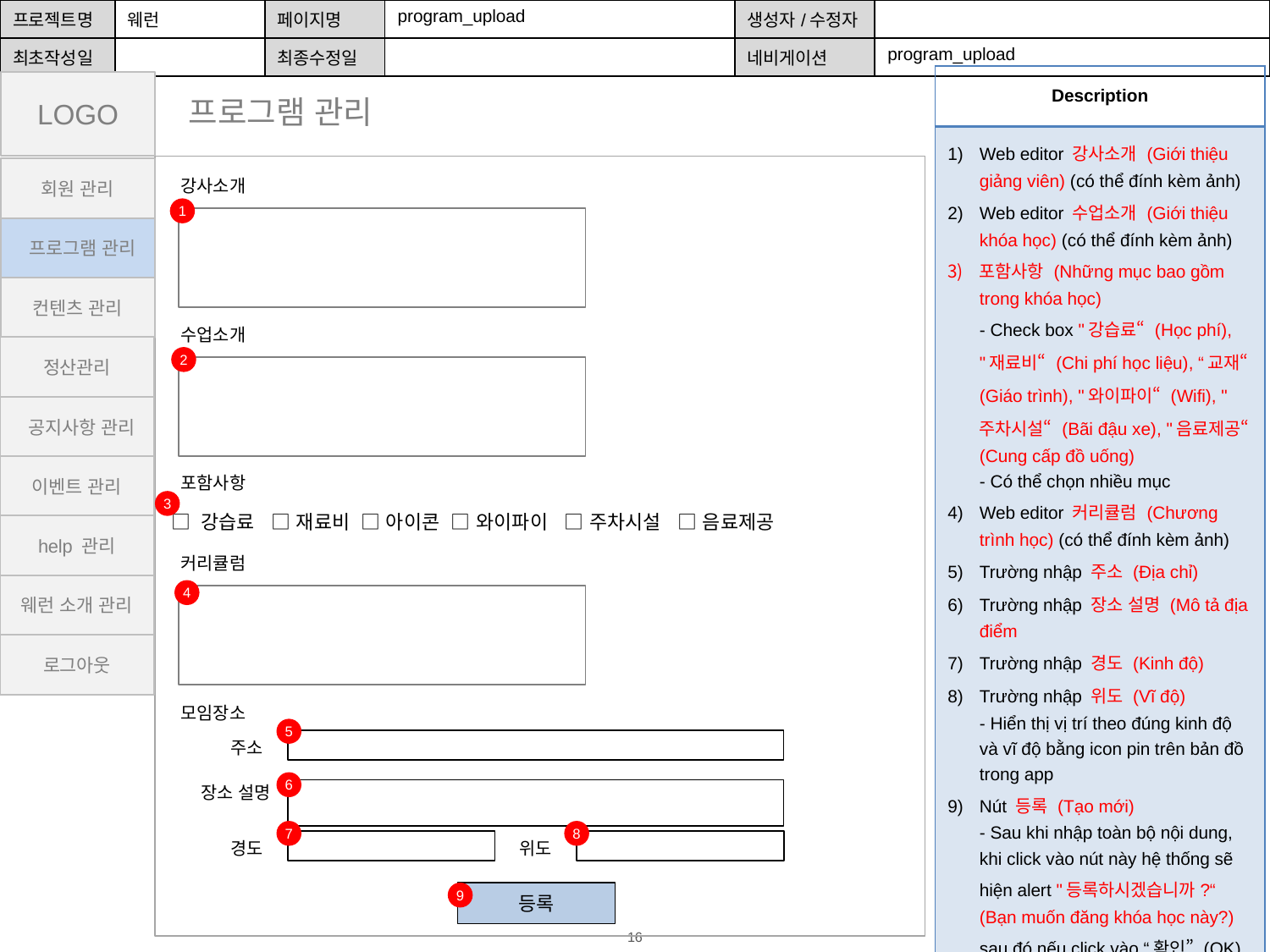

| 프로젝트명 | 웨런 | 페이지명 | program\_upload | 생성자/수정자 |  |
| --- | --- | --- | --- | --- | --- |
| 최초작성일 |  | 최종수정일 |  | 네비게이션 | program\_upload |
| Description |
| --- |
| Web editor 강사소개 (Giới thiệu giảng viên) (có thể đính kèm ảnh) Web editor 수업소개 (Giới thiệu khóa học) (có thể đính kèm ảnh) 포함사항 (Những mục bao gồm trong khóa học) - Check box "강습료“ (Học phí), "재료비“ (Chi phí học liệu), “교재“ (Giáo trình), "와이파이“ (Wifi), "주차시설“ (Bãi đậu xe), "음료제공“ (Cung cấp đồ uống) - Có thể chọn nhiều mục Web editor 커리큘럼 (Chương trình học) (có thể đính kèm ảnh) Trường nhập 주소 (Địa chỉ) Trường nhập 장소 설명 (Mô tả địa điểm Trường nhập 경도 (Kinh độ) Trường nhập 위도 (Vĩ độ) - Hiển thị vị trí theo đúng kinh độ và vĩ độ bằng icon pin trên bản đồ trong app Nút 등록 (Tạo mới) - Sau khi nhập toàn bộ nội dung, khi click vào nút này hệ thống sẽ hiện alert "등록하시겠습니까?“ (Bạn muốn đăng khóa học này?) sau đó nếu click vào “확인” (OK) khóa học sẽ được tạo và di chuyển đến [program] - Nếu vẫn mục để trống thì hệ thống sẽ hiện alert "모든 내용을 입력해주세요." (Vui lòng điền đầy đủ tất cả nội dung.), sau đó nếu click vào “확인” (OK) sẽ không có gì thay đổi |
LOGO
프로그램 관리

회원 관리
강사소개
1

 프로그램 관리
컨텐츠 관리
수업소개
정산관리
2

로그아웃
 공지사항 관리
6
어워드 관리
이벤트 관리
포함사항
8
3
□ 강습료   □ 재료비  □ 아이콘  □ 와이파이   □ 주차시설   □ 음료제공
help 관리
커리큘럼
웨런 소개 관리
4

로그아웃
모임장소
5
주소

6
장소 설명

7
8
경도

위도

9
등록